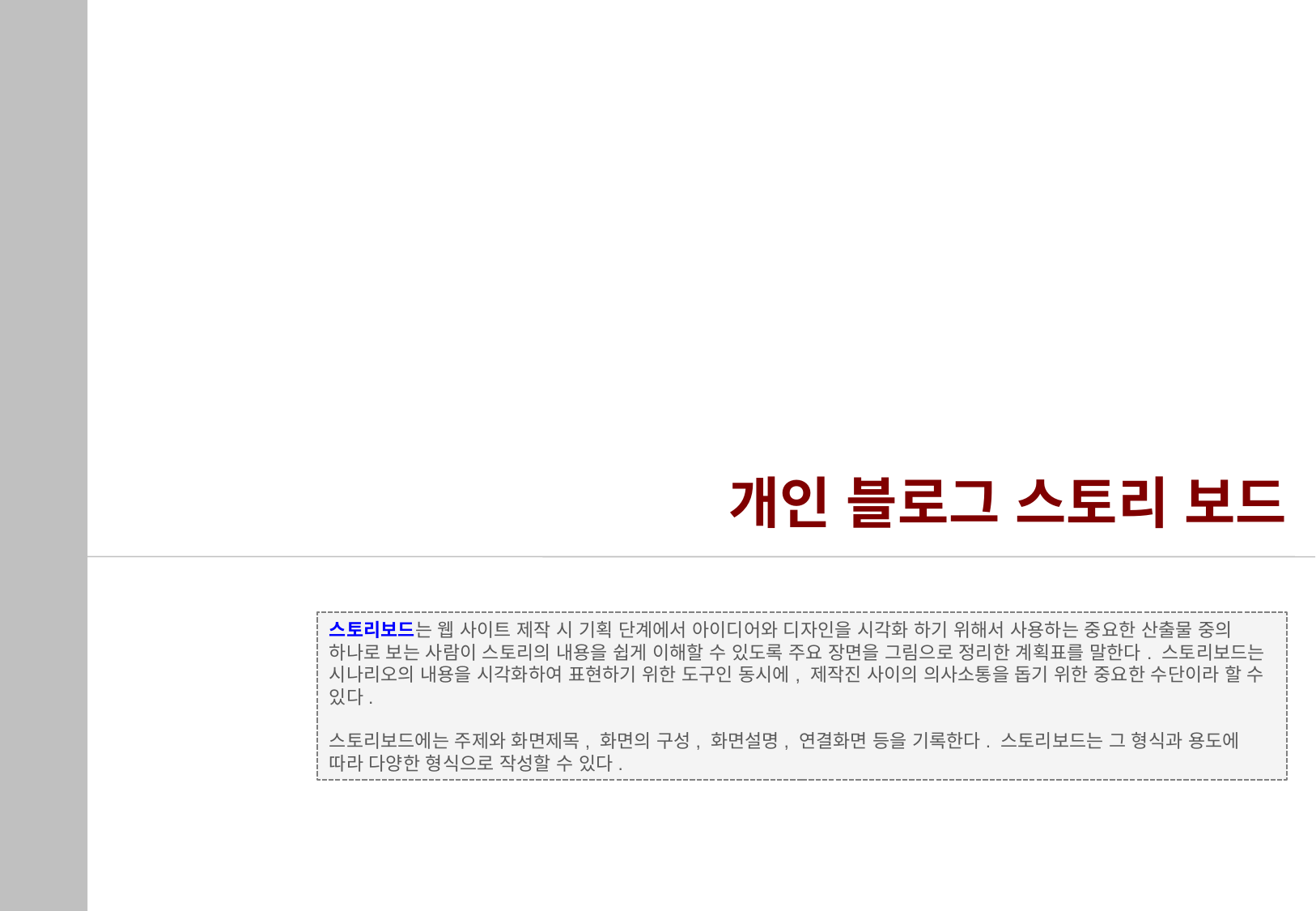

# 개인 블로그 스토리 보드
스토리보드는 웹 사이트 제작 시 기획 단계에서 아이디어와 디자인을 시각화 하기 위해서 사용하는 중요한 산출물 중의 하나로 보는 사람이 스토리의 내용을 쉽게 이해할 수 있도록 주요 장면을 그림으로 정리한 계획표를 말한다. 스토리보드는 시나리오의 내용을 시각화하여 표현하기 위한 도구인 동시에, 제작진 사이의 의사소통을 돕기 위한 중요한 수단이라 할 수 있다.
스토리보드에는 주제와 화면제목, 화면의 구성, 화면설명, 연결화면 등을 기록한다. 스토리보드는 그 형식과 용도에 따라 다양한 형식으로 작성할 수 있다.